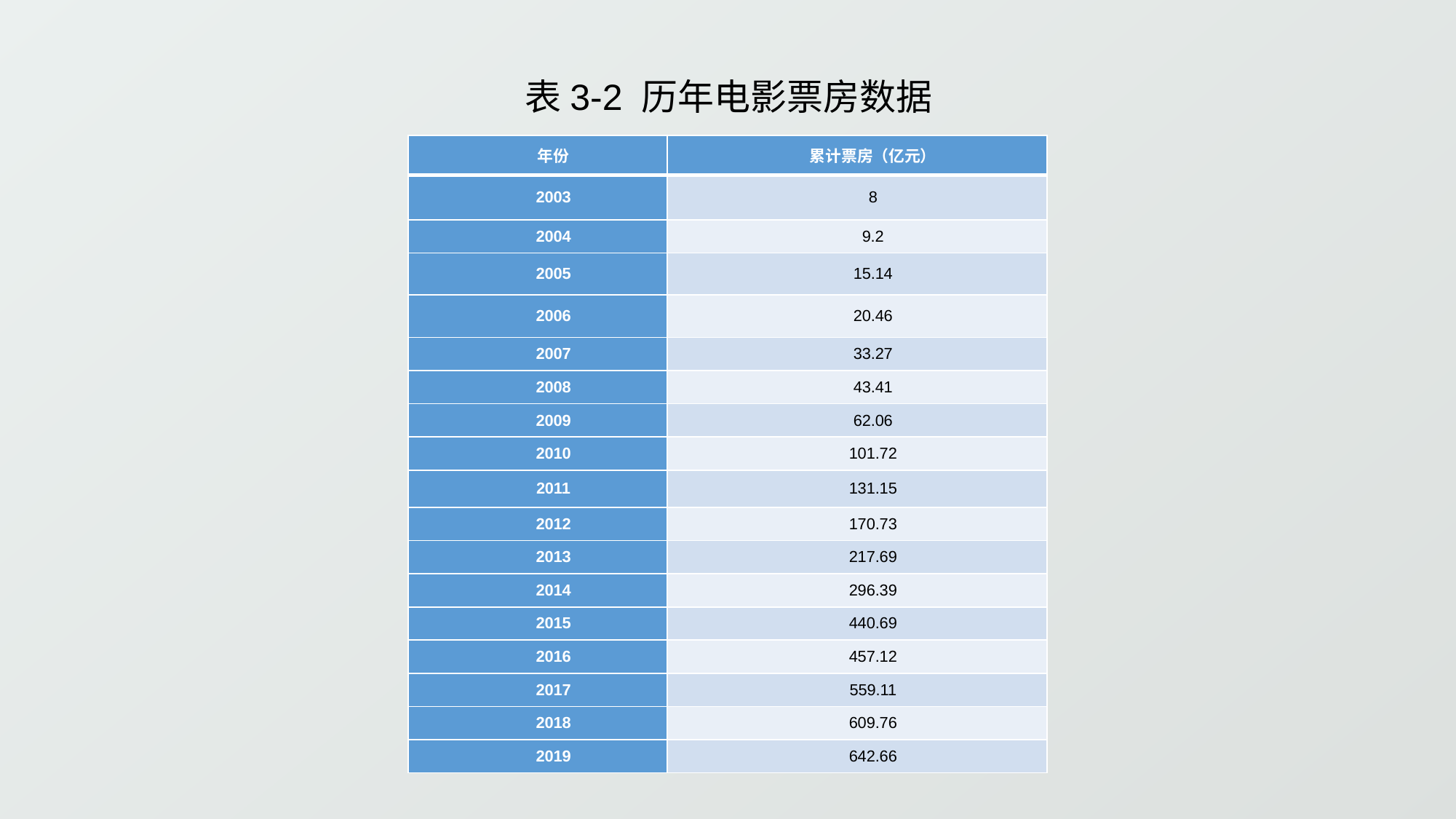

表3-2 历年电影票房数据
| 年份 | 累计票房（亿元） |
| --- | --- |
| 2003 | 8 |
| 2004 | 9.2 |
| 2005 | 15.14 |
| 2006 | 20.46 |
| 2007 | 33.27 |
| 2008 | 43.41 |
| 2009 | 62.06 |
| 2010 | 101.72 |
| 2011 | 131.15 |
| 2012 | 170.73 |
| 2013 | 217.69 |
| 2014 | 296.39 |
| 2015 | 440.69 |
| 2016 | 457.12 |
| 2017 | 559.11 |
| 2018 | 609.76 |
| 2019 | 642.66 |